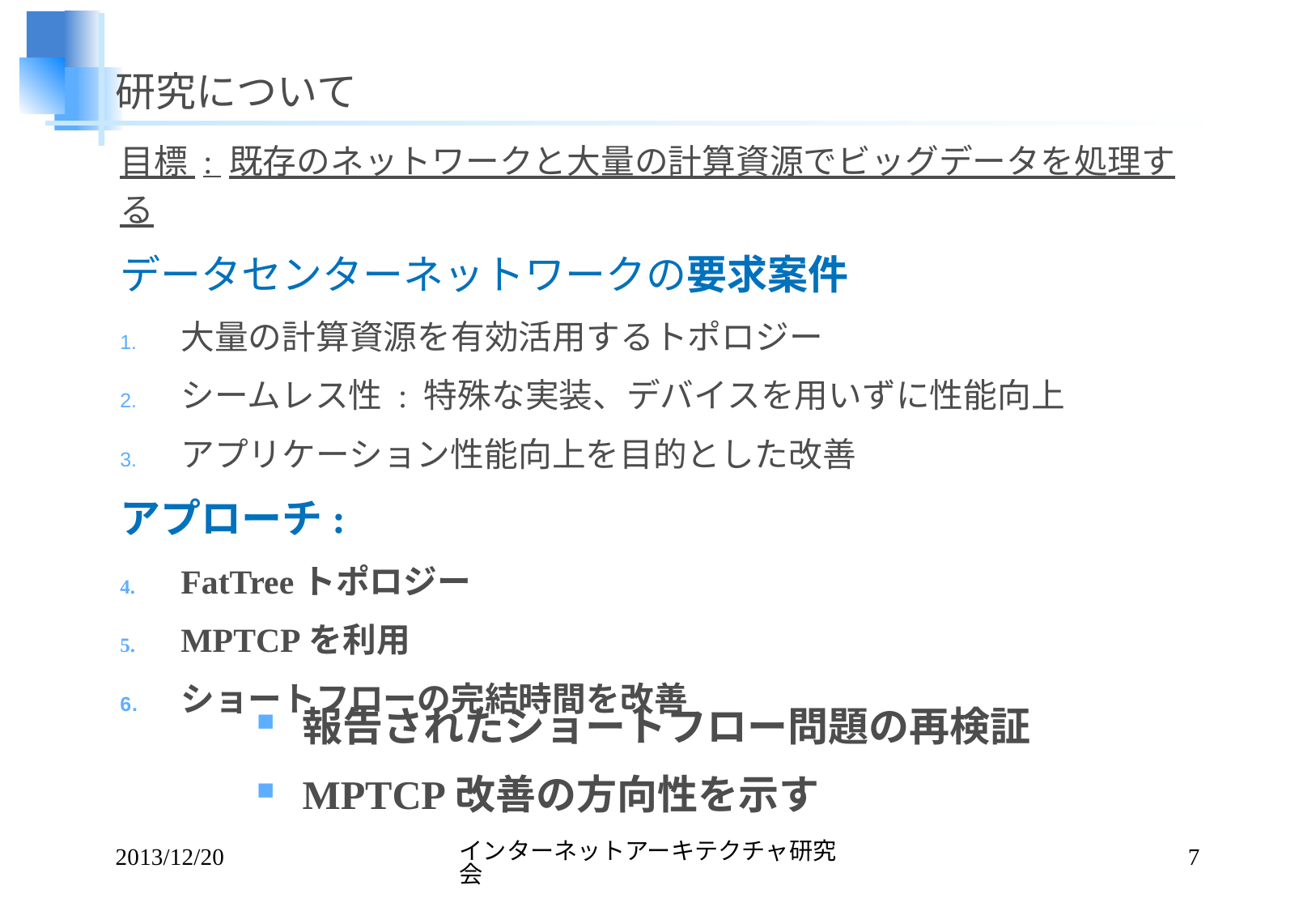

# 研究について
目標 : 既存のネットワークと大量の計算資源でビッグデータを処理する
データセンターネットワークの要求案件
大量の計算資源を有効活用するトポロジー
シームレス性 : 特殊な実装、デバイスを用いずに性能向上
アプリケーション性能向上を目的とした改善
アプローチ:
FatTreeトポロジー
MPTCPを利用
ショートフローの完結時間を改善
報告されたショートフロー問題の再検証
MPTCP改善の方向性を示す
2013/12/20
インターネットアーキテクチャ研究会
7